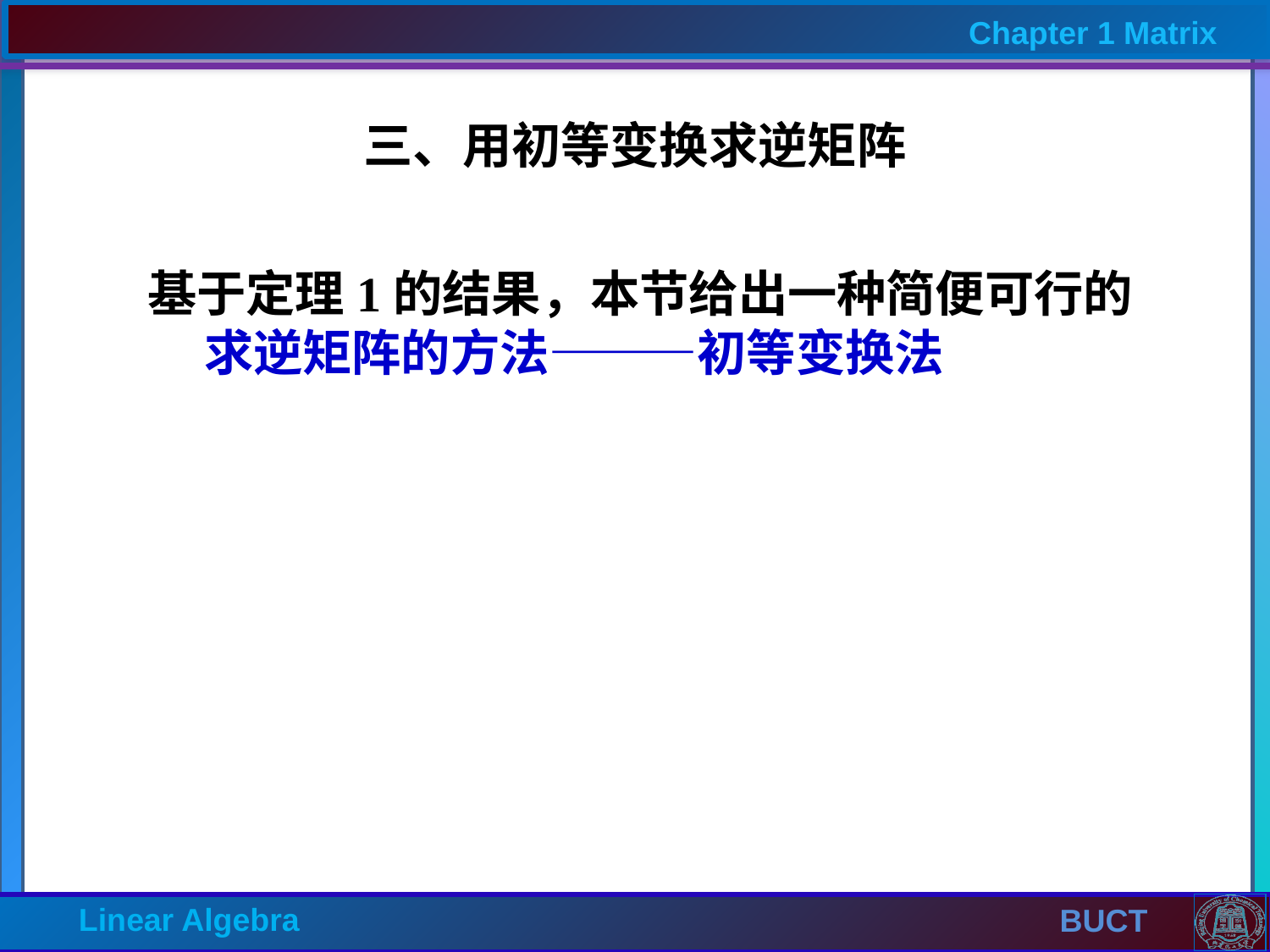

# 三、用初等变换求逆矩阵
基于定理1的结果，本节给出一种简便可行的
    求逆矩阵的方法———初等变换法